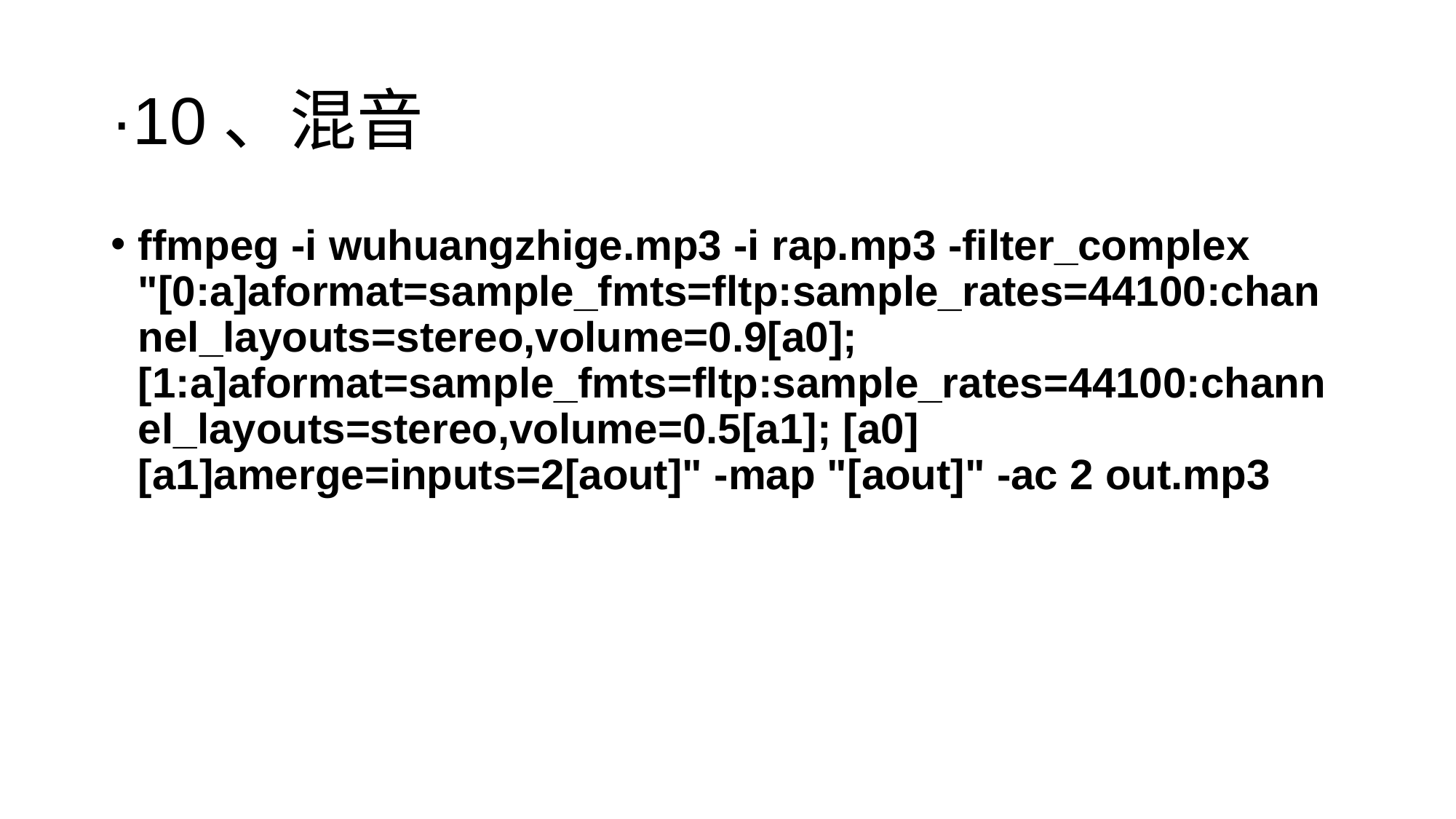

# ·10、混音
ffmpeg -i wuhuangzhige.mp3 -i rap.mp3 -filter_complex "[0:a]aformat=sample_fmts=fltp:sample_rates=44100:channel_layouts=stereo,volume=0.9[a0]; [1:a]aformat=sample_fmts=fltp:sample_rates=44100:channel_layouts=stereo,volume=0.5[a1]; [a0][a1]amerge=inputs=2[aout]" -map "[aout]" -ac 2 out.mp3